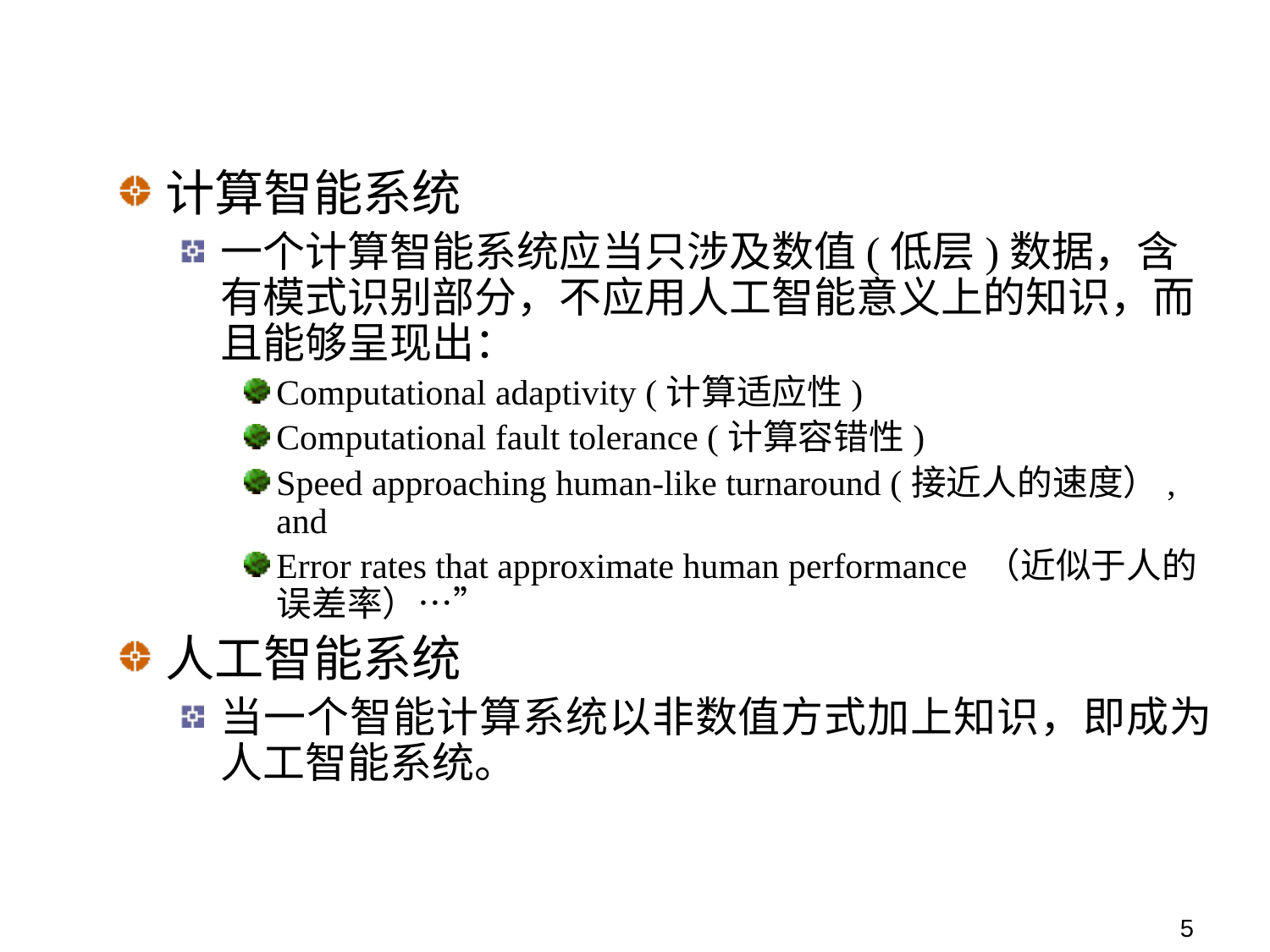

计算智能系统
一个计算智能系统应当只涉及数值(低层)数据，含有模式识别部分，不应用人工智能意义上的知识，而且能够呈现出：
Computational adaptivity (计算适应性)
Computational fault tolerance (计算容错性)
Speed approaching human-like turnaround (接近人的速度）, and
Error rates that approximate human performance （近似于人的误差率）…”
人工智能系统
当一个智能计算系统以非数值方式加上知识，即成为人工智能系统。
5